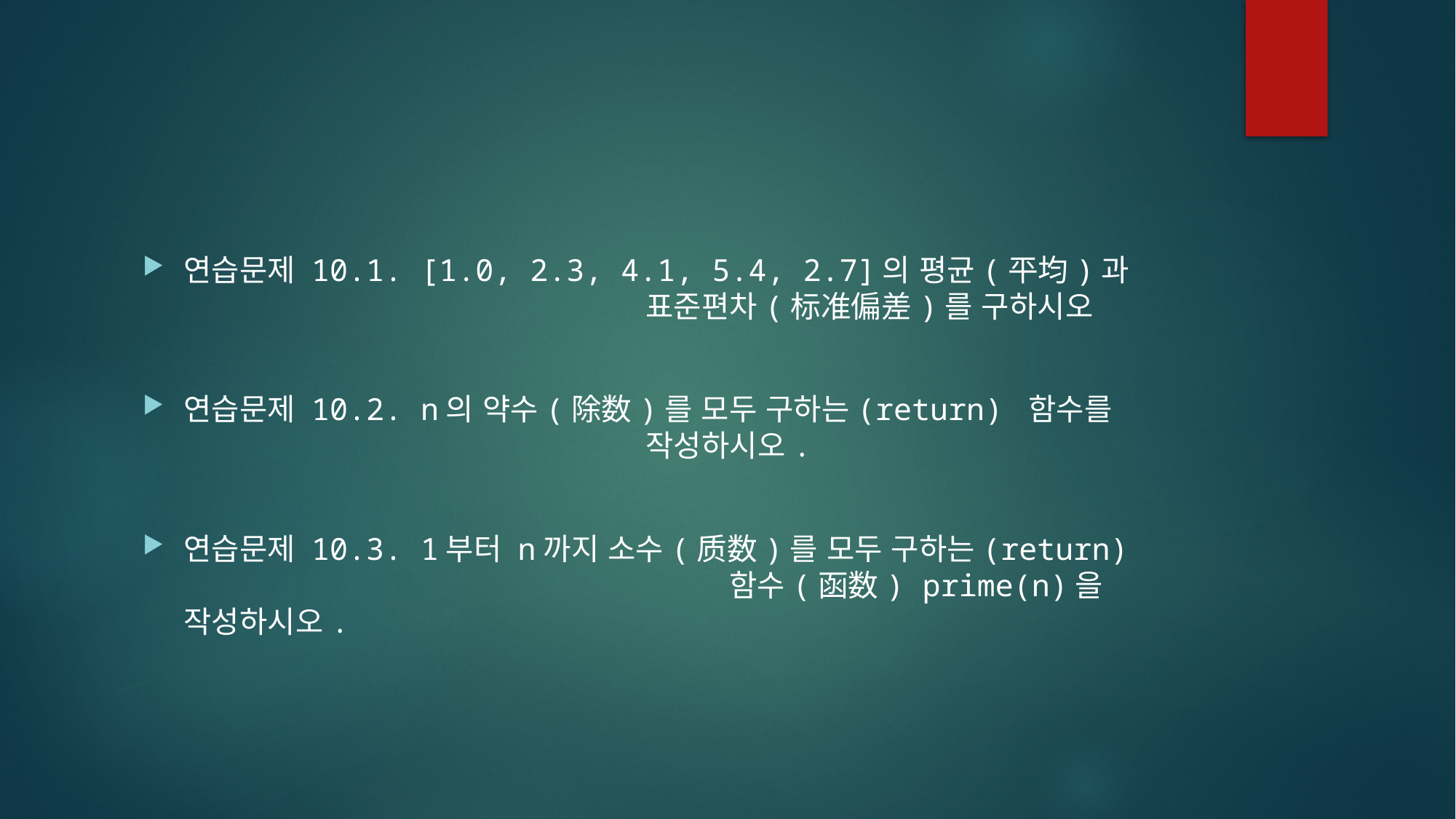

#
연습문제 10.1. [1.0, 2.3, 4.1, 5.4, 2.7]의 평균(平均)과
				   표준편차(标准偏差)를 구하시오

연습문제 10.2. n의 약수(除数)를 모두 구하는(return) 함수를
				   작성하시오.

연습문제 10.3. 1부터 n까지 소수(质数)를 모두 구하는(return)
					함수(函数) prime(n)을 작성하시오.